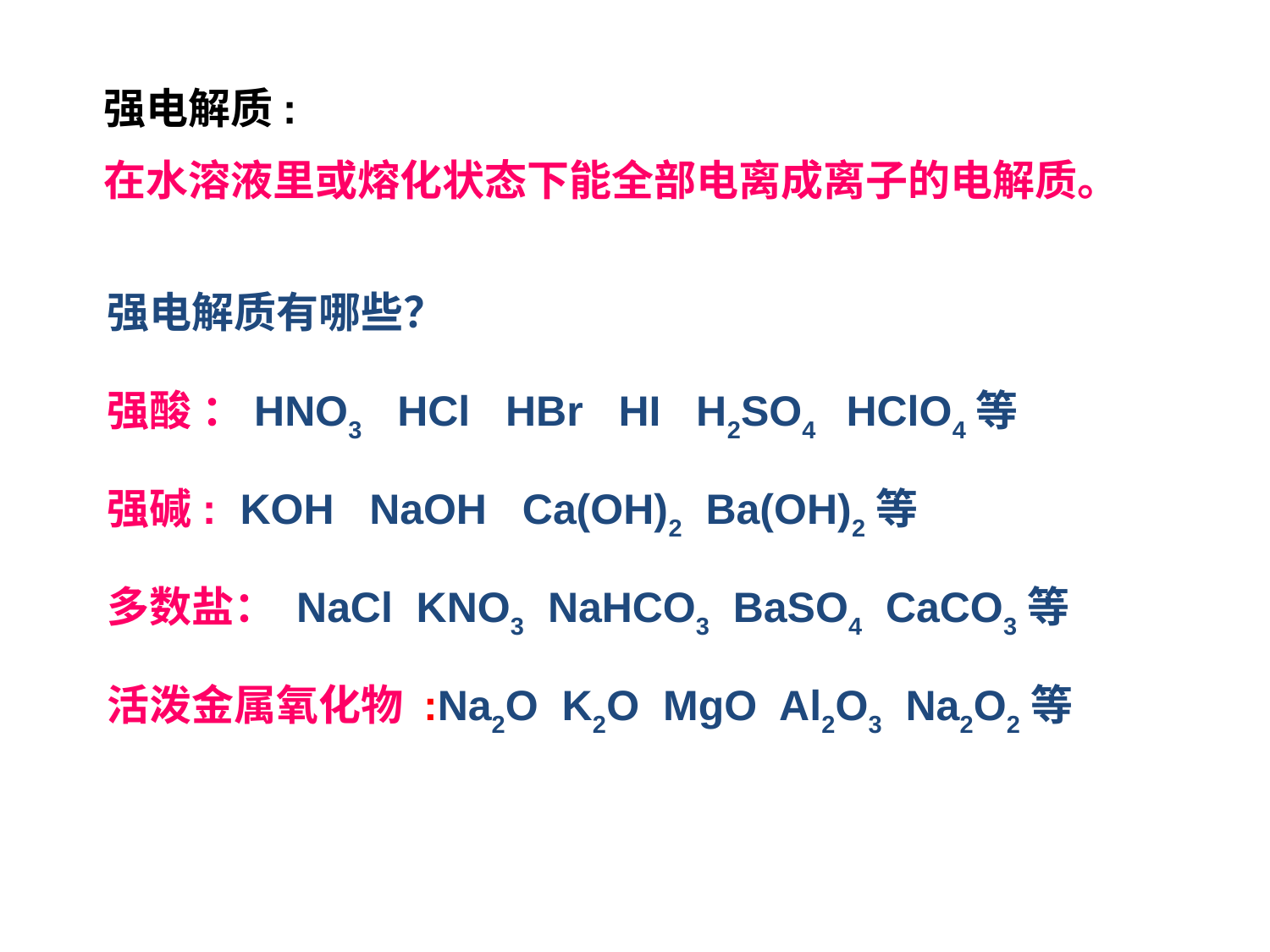

强电解质:
在水溶液里或熔化状态下能全部电离成离子的电解质。
强电解质有哪些？
强酸 ：HNO3   HCl   HBr   HI   H2SO4   HClO4等
强碱:  KOH   NaOH   Ca(OH)2  Ba(OH)2等
多数盐： NaCl  KNO3  NaHCO3  BaSO4  CaCO3等
活泼金属氧化物 :Na2O  K2O  MgO  Al2O3  Na2O2等